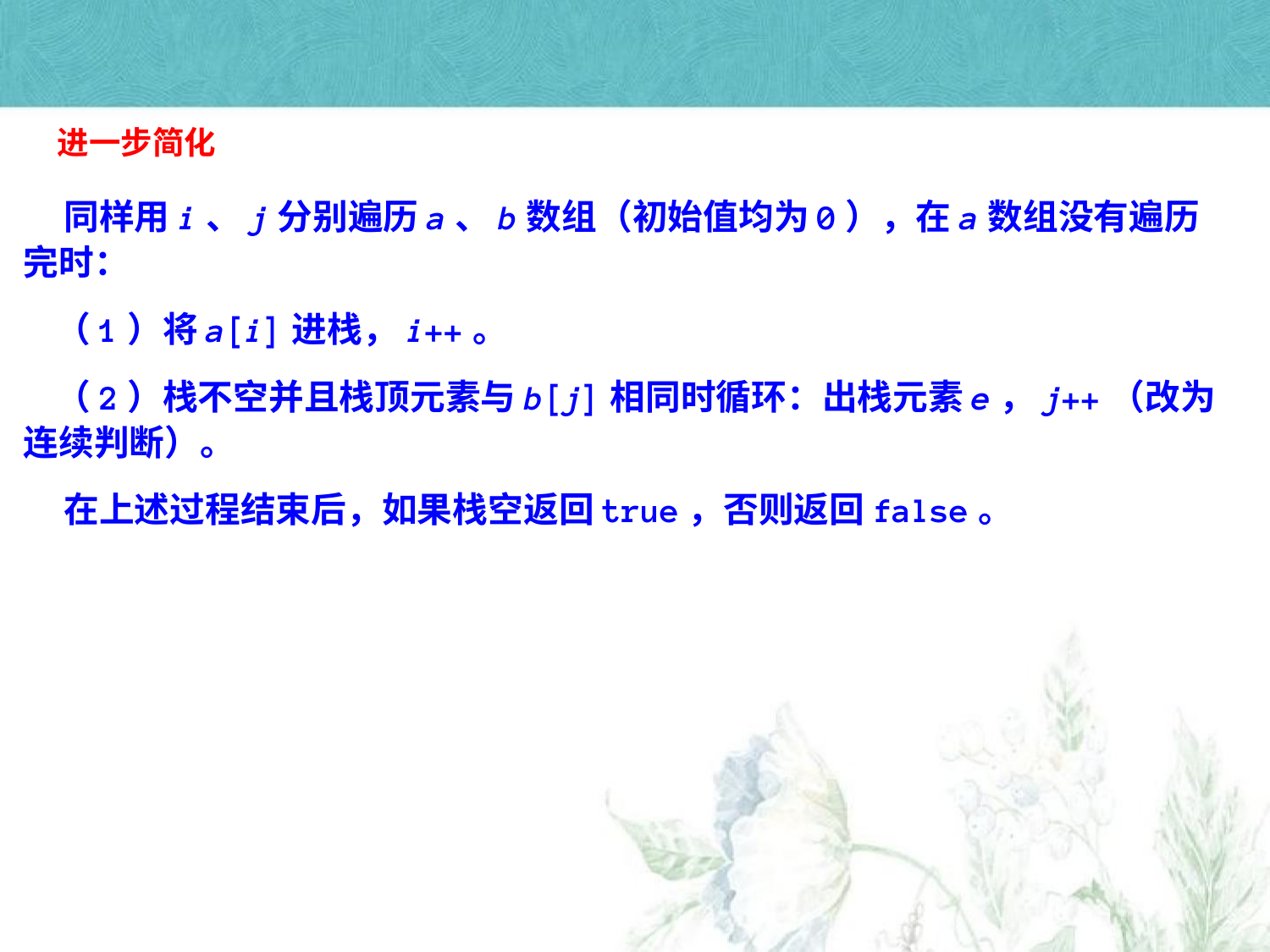

进一步简化
    同样用i、j分别遍历a、b数组（初始值均为0），在a数组没有遍历完时：
   （1）将a[i]进栈，i++。
   （2）栈不空并且栈顶元素与b[j]相同时循环：出栈元素e，j++（改为连续判断）。
    在上述过程结束后，如果栈空返回true，否则返回false。